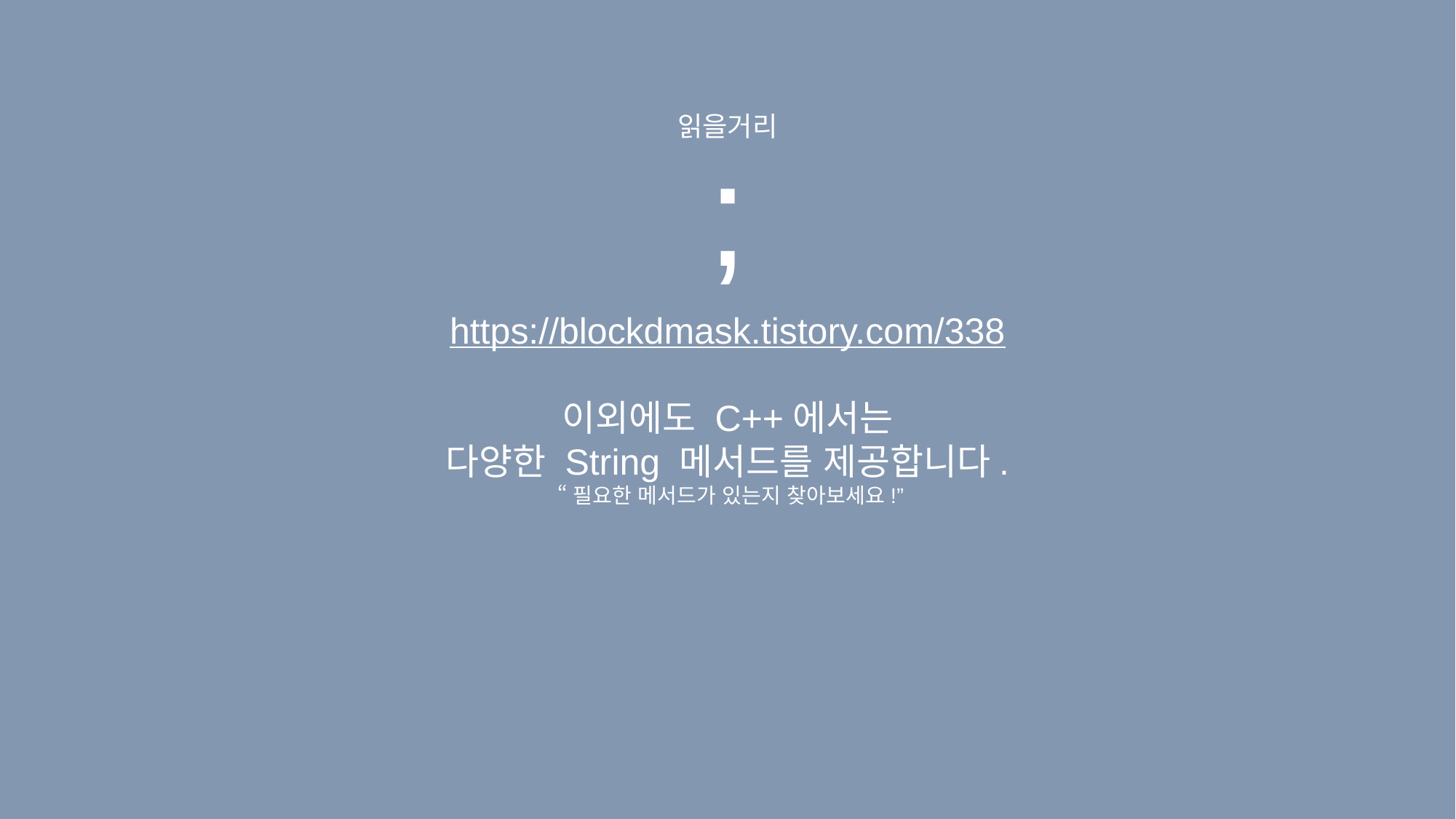

읽을거리
;
https://blockdmask.tistory.com/338

이외에도 C++에서는
다양한 String 메서드를 제공합니다.
 “필요한 메서드가 있는지 찾아보세요!”